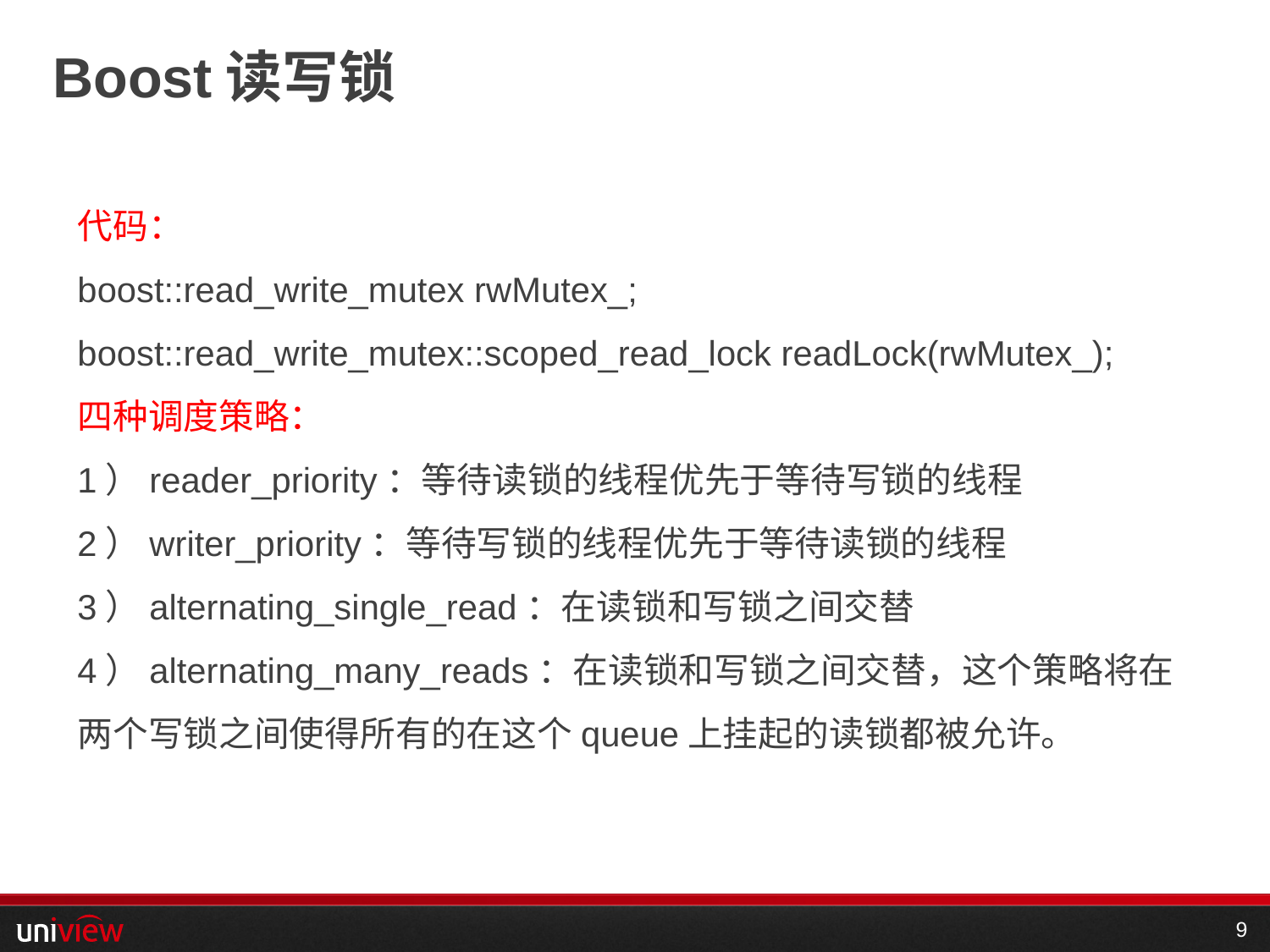

# Boost读写锁
代码：
boost::read_write_mutex rwMutex_;
boost::read_write_mutex::scoped_read_lock readLock(rwMutex_);
四种调度策略：
1）reader_priority：等待读锁的线程优先于等待写锁的线程
2）writer_priority：等待写锁的线程优先于等待读锁的线程
3）alternating_single_read：在读锁和写锁之间交替
4）alternating_many_reads：在读锁和写锁之间交替，这个策略将在两个写锁之间使得所有的在这个queue上挂起的读锁都被允许。